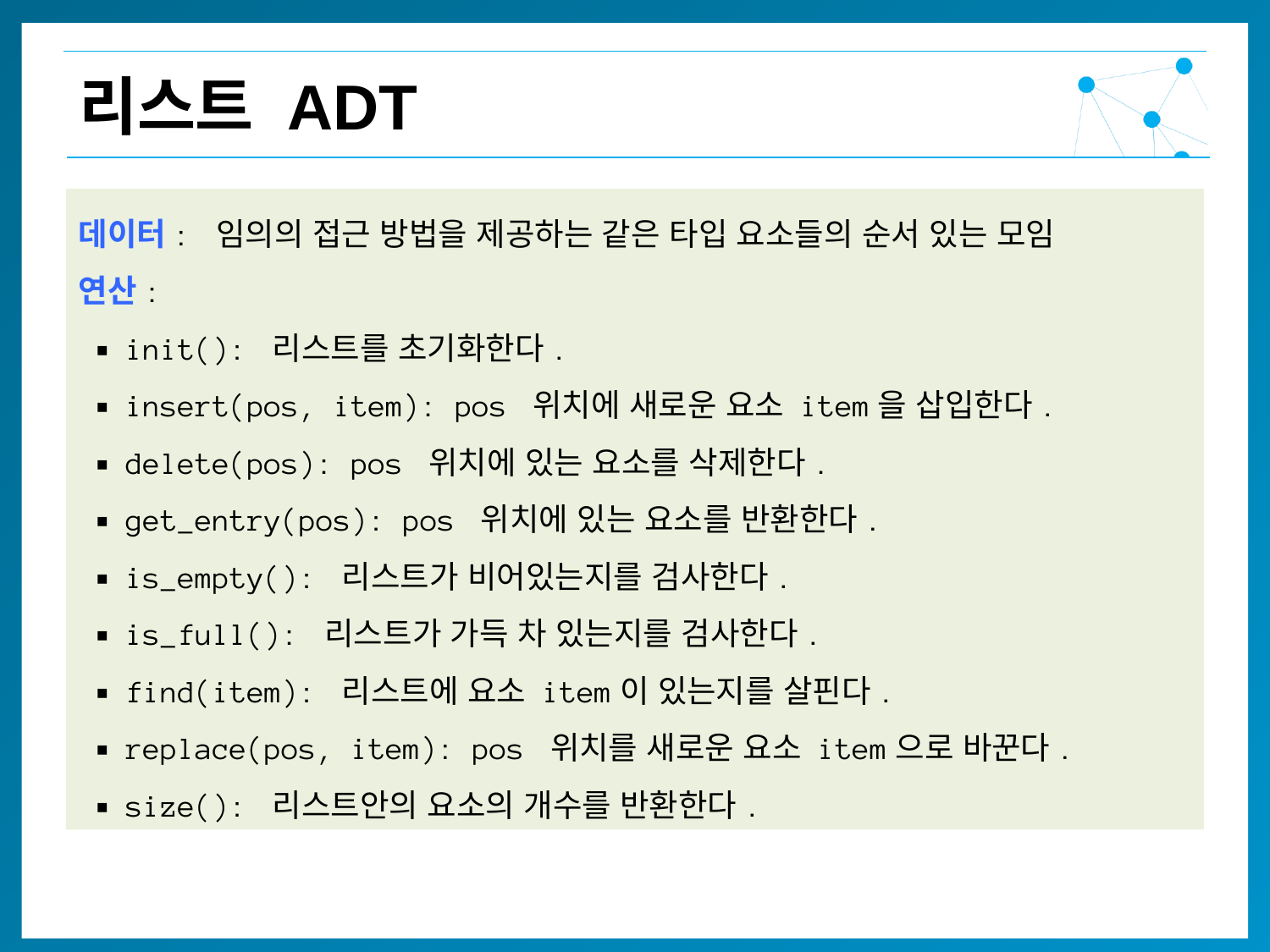

리스트 ADT
데이터: 임의의 접근 방법을 제공하는 같은 타입 요소들의 순서 있는 모임
연산:
 ▪ init(): 리스트를 초기화한다.
 ▪ insert(pos, item): pos 위치에 새로운 요소 item을 삽입한다.
 ▪ delete(pos): pos 위치에 있는 요소를 삭제한다.
 ▪ get_entry(pos): pos 위치에 있는 요소를 반환한다.
 ▪ is_empty(): 리스트가 비어있는지를 검사한다.
 ▪ is_full(): 리스트가 가득 차 있는지를 검사한다.
 ▪ find(item): 리스트에 요소 item이 있는지를 살핀다.
 ▪ replace(pos, item): pos 위치를 새로운 요소 item으로 바꾼다.
 ▪ size(): 리스트안의 요소의 개수를 반환한다.